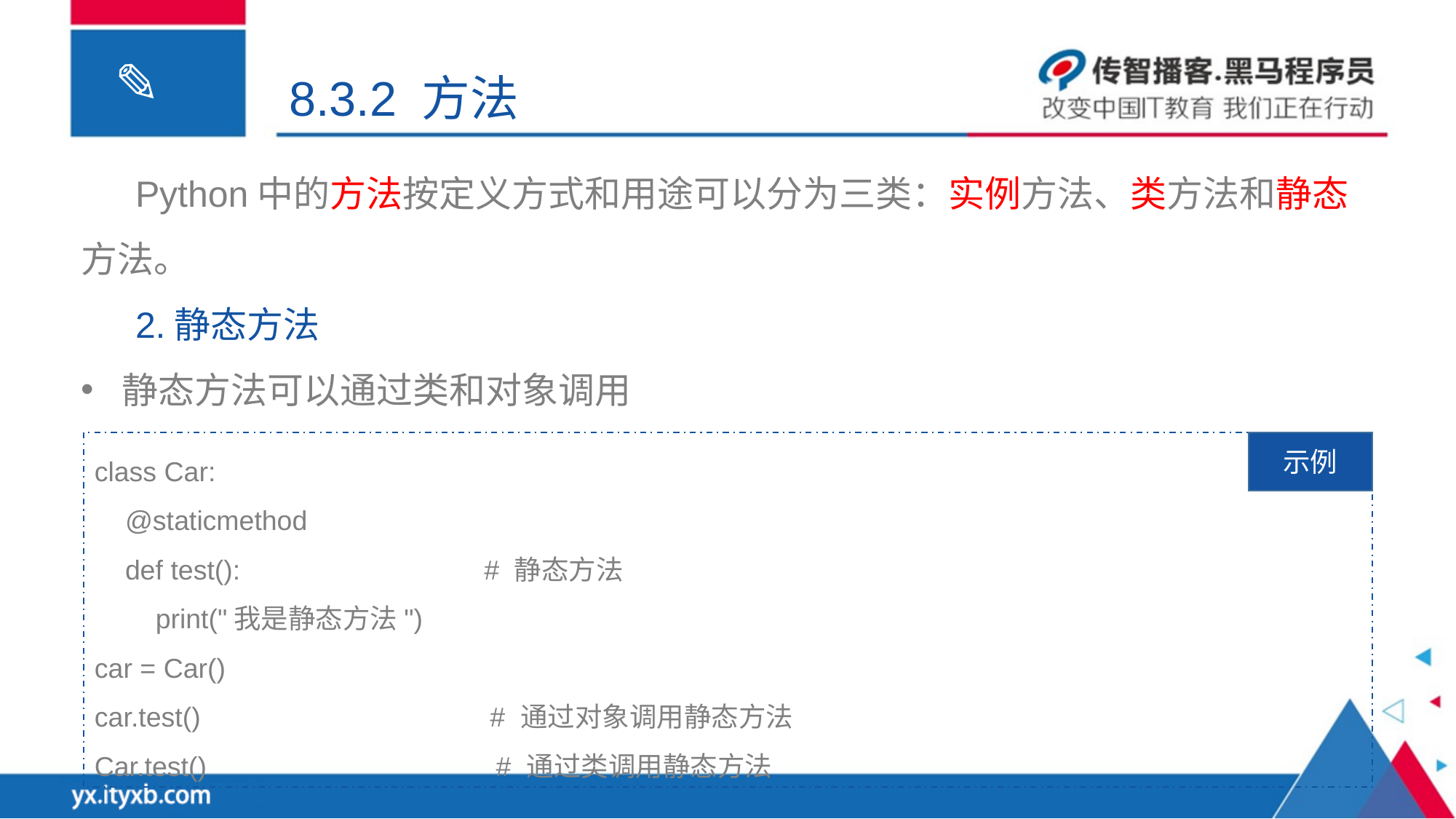

8.3.2 方法
Python中的方法按定义方式和用途可以分为三类：实例方法、类方法和静态方法。
2.静态方法
静态方法可以通过类和对象调用
class Car:
    @staticmethod
    def test():                                # 静态方法
        print("我是静态方法")
car = Car()
car.test()                                      # 通过对象调用静态方法
Car.test()                                      # 通过类调用静态方法
示例